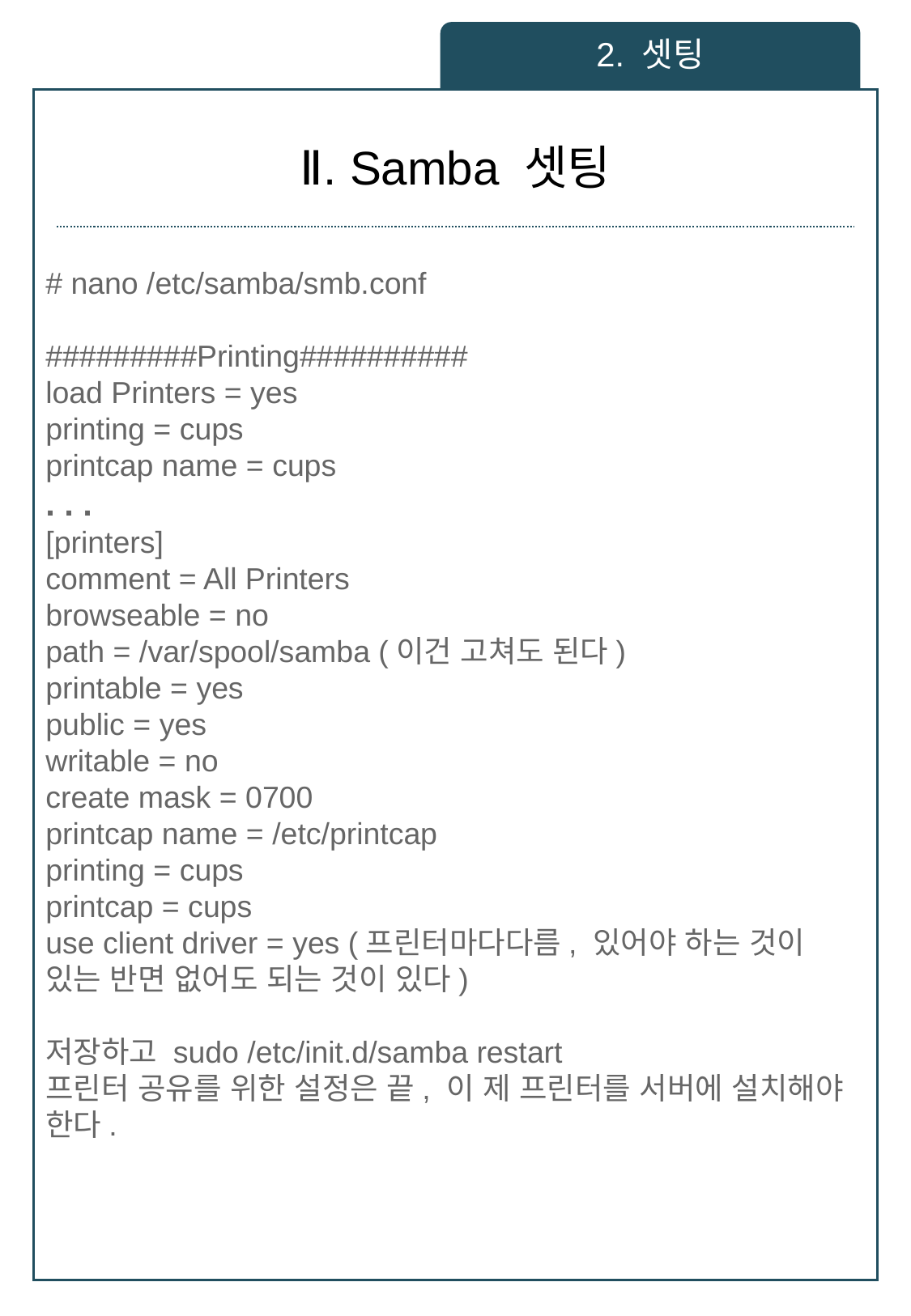

2. 셋팅

# nano /etc/samba/smb.conf

#########Printing##########
load Printers = yes
printing = cups
printcap name = cups
. . .
[printers]
comment = All Printers
browseable = no
path = /var/spool/samba (이건 고쳐도 된다)
printable = yes
public = yes
writable = no
create mask = 0700
printcap name = /etc/printcap
printing = cups
printcap = cups
use client driver = yes (프린터마다다름, 있어야 하는 것이 있는 반면 없어도 되는 것이 있다)

저장하고 sudo /etc/init.d/samba restart
프린터 공유를 위한 설정은 끝, 이 제 프린터를 서버에 설치해야 한다.
# Ⅱ. Samba 셋팅